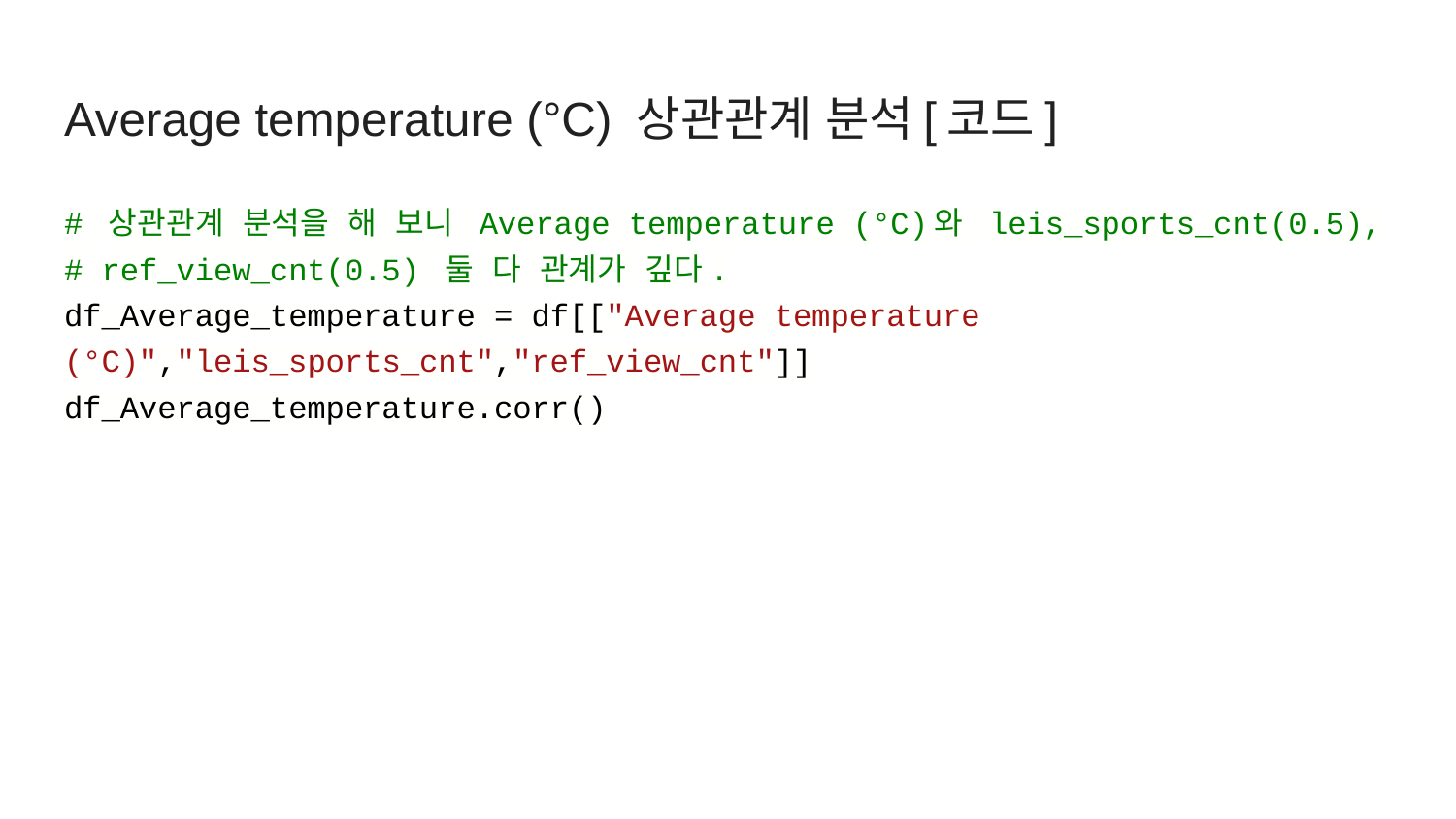

# Average temperature (°C) 상관관계 분석[코드]
# 상관관계 분석을 해 보니 Average temperature (°C)와 leis_sports_cnt(0.5),
# ref_view_cnt(0.5) 둘 다 관계가 깊다.
df_Average_temperature = df[["Average temperature (°C)","leis_sports_cnt","ref_view_cnt"]]
df_Average_temperature.corr()